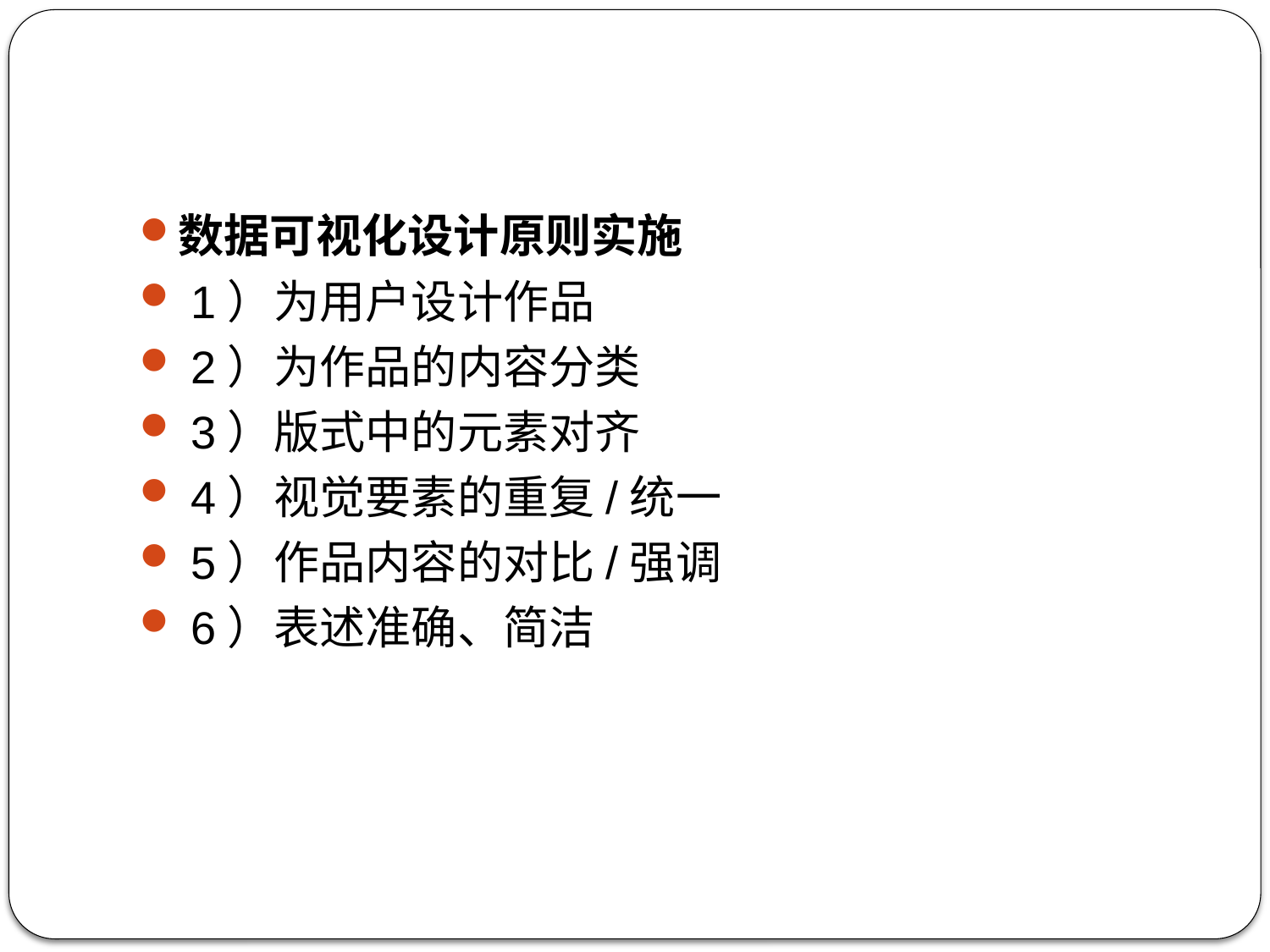

#
数据可视化设计原则实施
 1）为用户设计作品
 2）为作品的内容分类
 3）版式中的元素对齐
 4）视觉要素的重复/统一
 5）作品内容的对比/强调
 6）表述准确、简洁